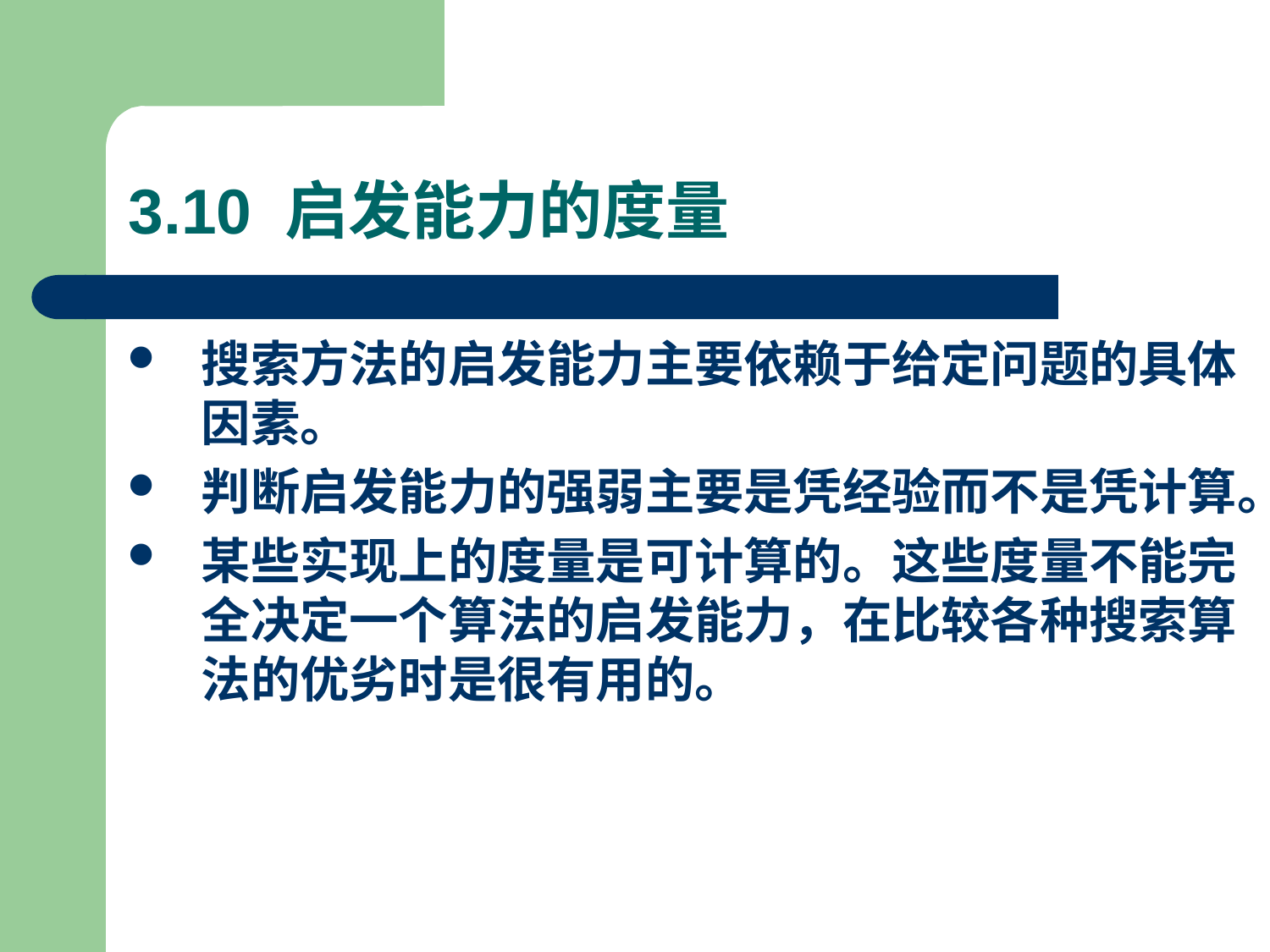

3.10 启发能力的度量
搜索方法的启发能力主要依赖于给定问题的具体因素。
判断启发能力的强弱主要是凭经验而不是凭计算。
某些实现上的度量是可计算的。这些度量不能完全决定一个算法的启发能力，在比较各种搜索算法的优劣时是很有用的。
85